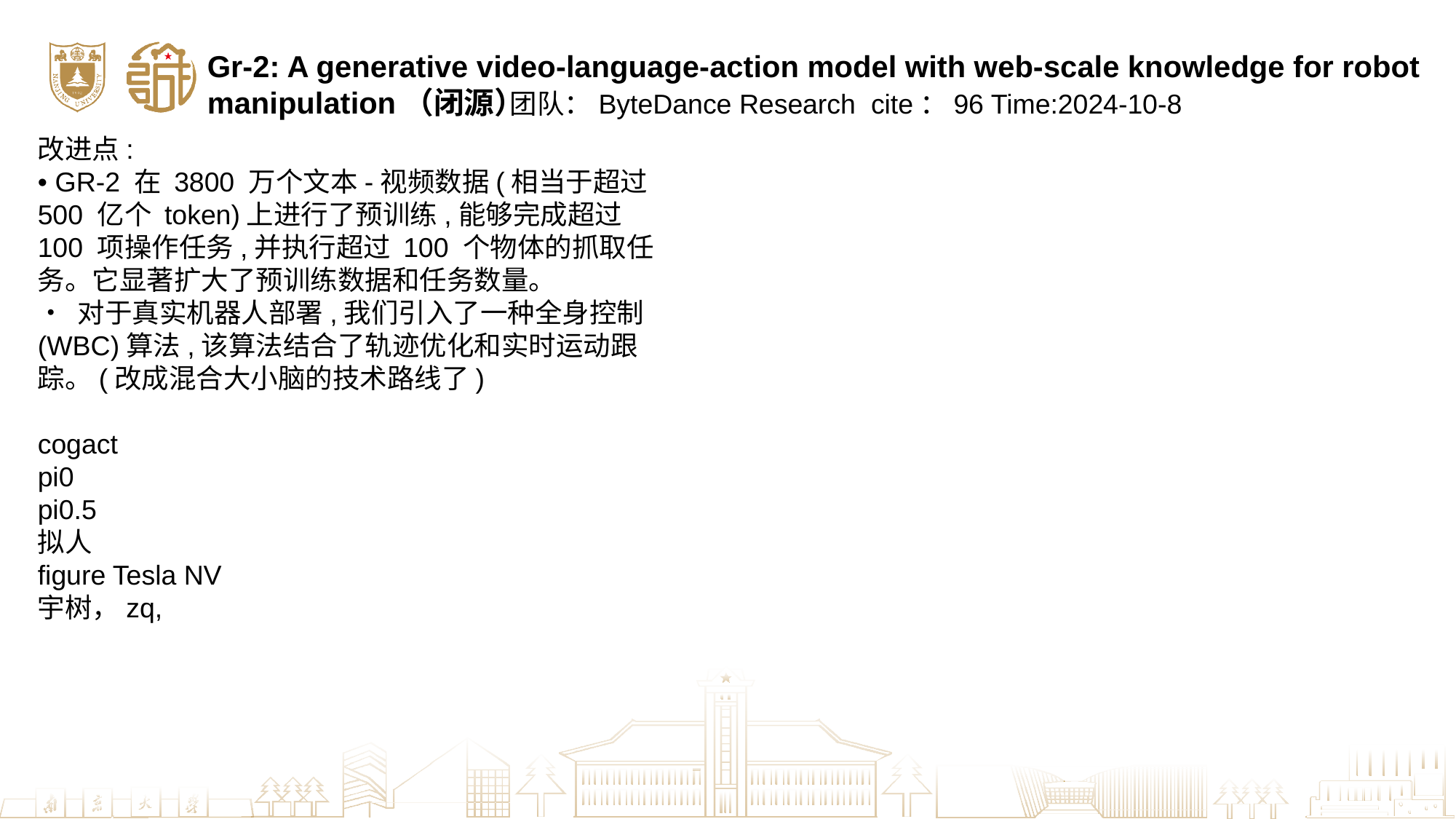

Gr-2: A generative video-language-action model with web-scale knowledge for robot manipulation（闭源）
团队：ByteDance Research  cite：96 Time:2024-10-8
改进点:
• GR-2 在 3800 万个文本-视频数据(相当于超过 500 亿个 token)上进行了预训练,能够完成超过 100 项操作任务,并执行超过 100 个物体的抓取任务。它显著扩大了预训练数据和任务数量。
• 对于真实机器人部署,我们引入了一种全身控制(WBC)算法,该算法结合了轨迹优化和实时运动跟踪。(改成混合大小脑的技术路线了)

cogact
pi0
pi0.5
拟人
figure Tesla NV
宇树，zq,